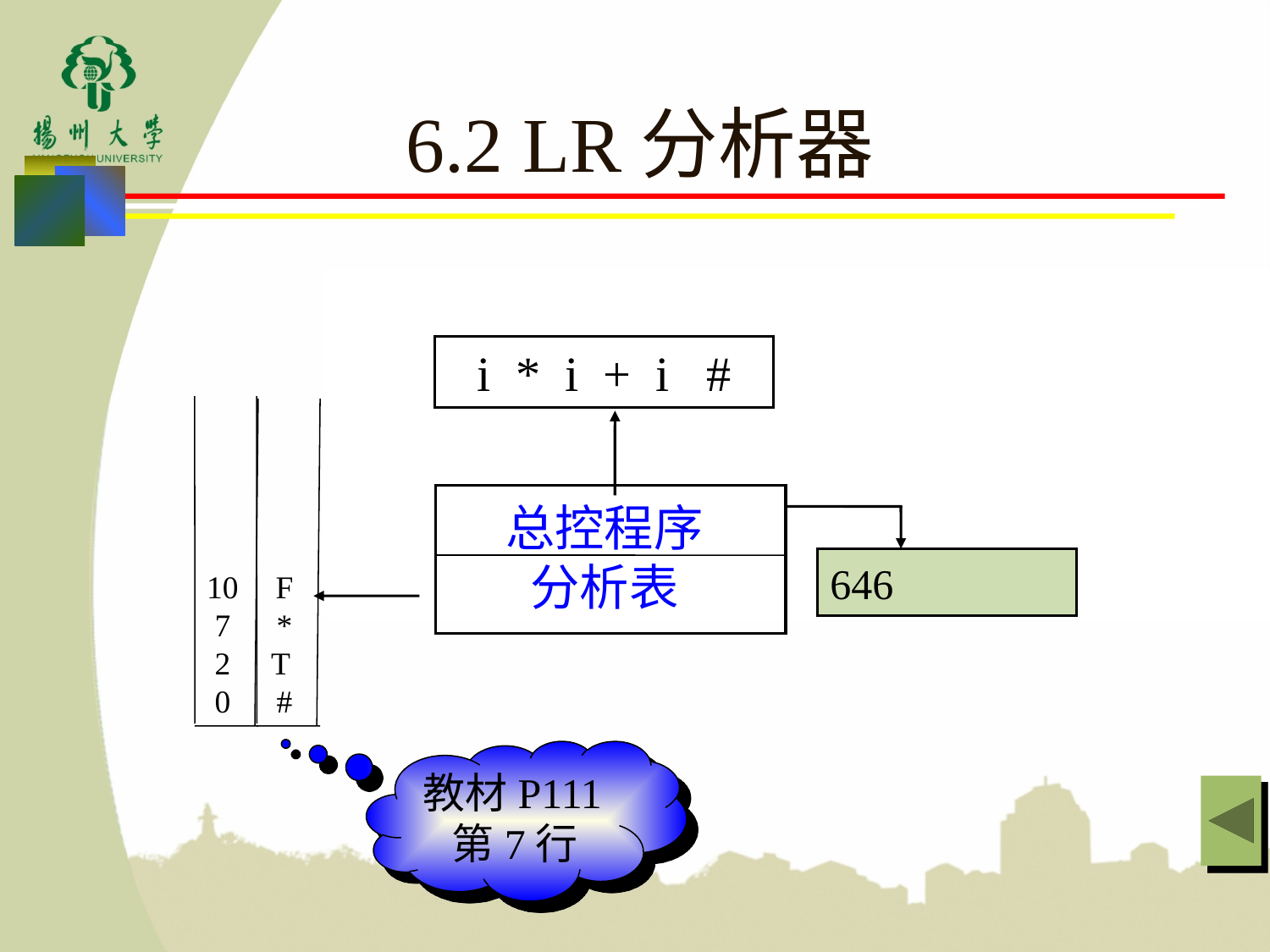

# 6.2 LR分析器
i  *  i  +  i   #

10
7
2
0

F
*
T
#

总控程序
分析表

646

教材P111第7行

23